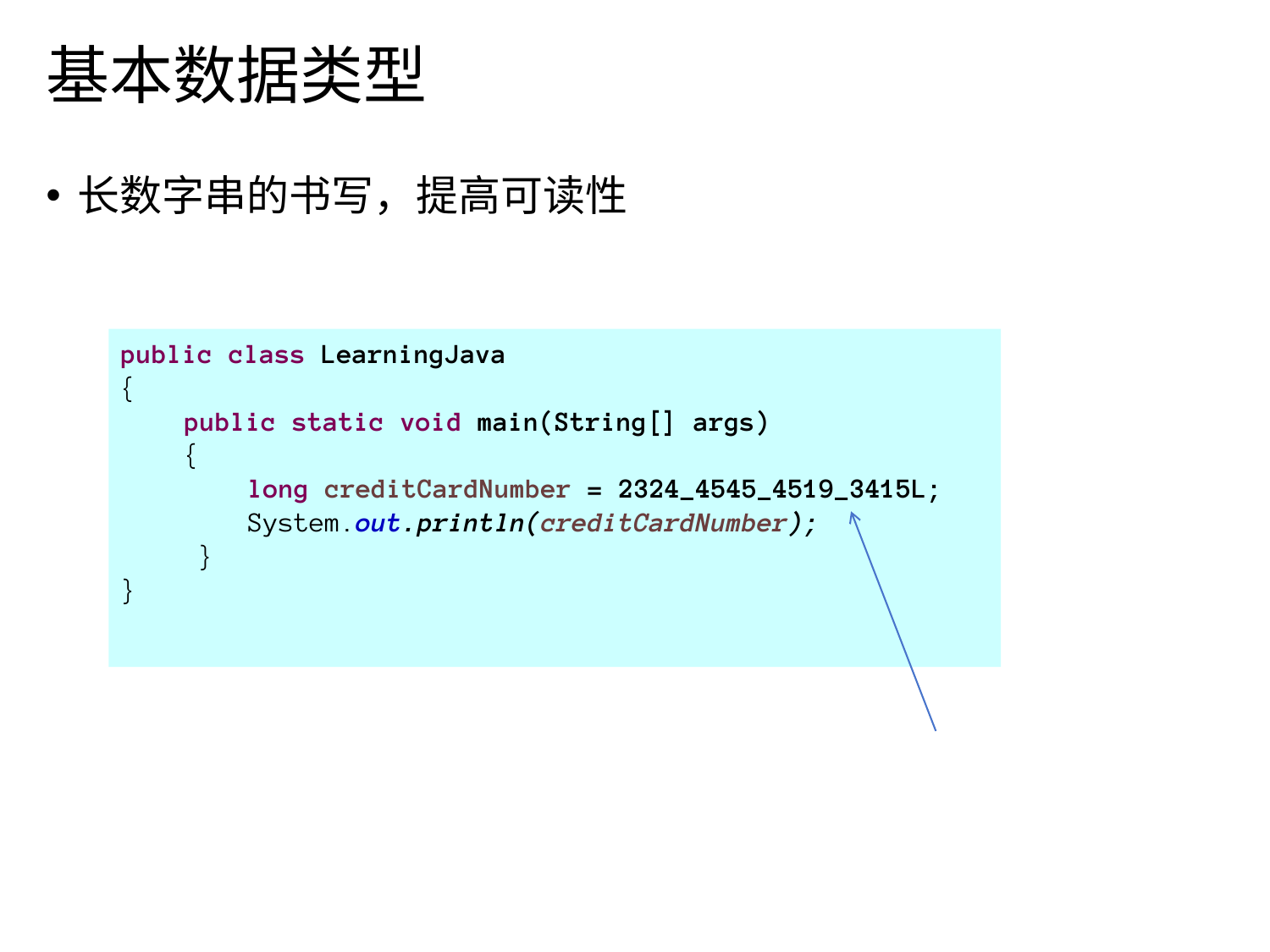

# 基本数据类型
长数字串的书写，提高可读性
public class LearningJava
{
public static void main(String[] args)
{
	long creditCardNumber = 2324_4545_4519_3415L;
	System.out.println(creditCardNumber);
     }
}